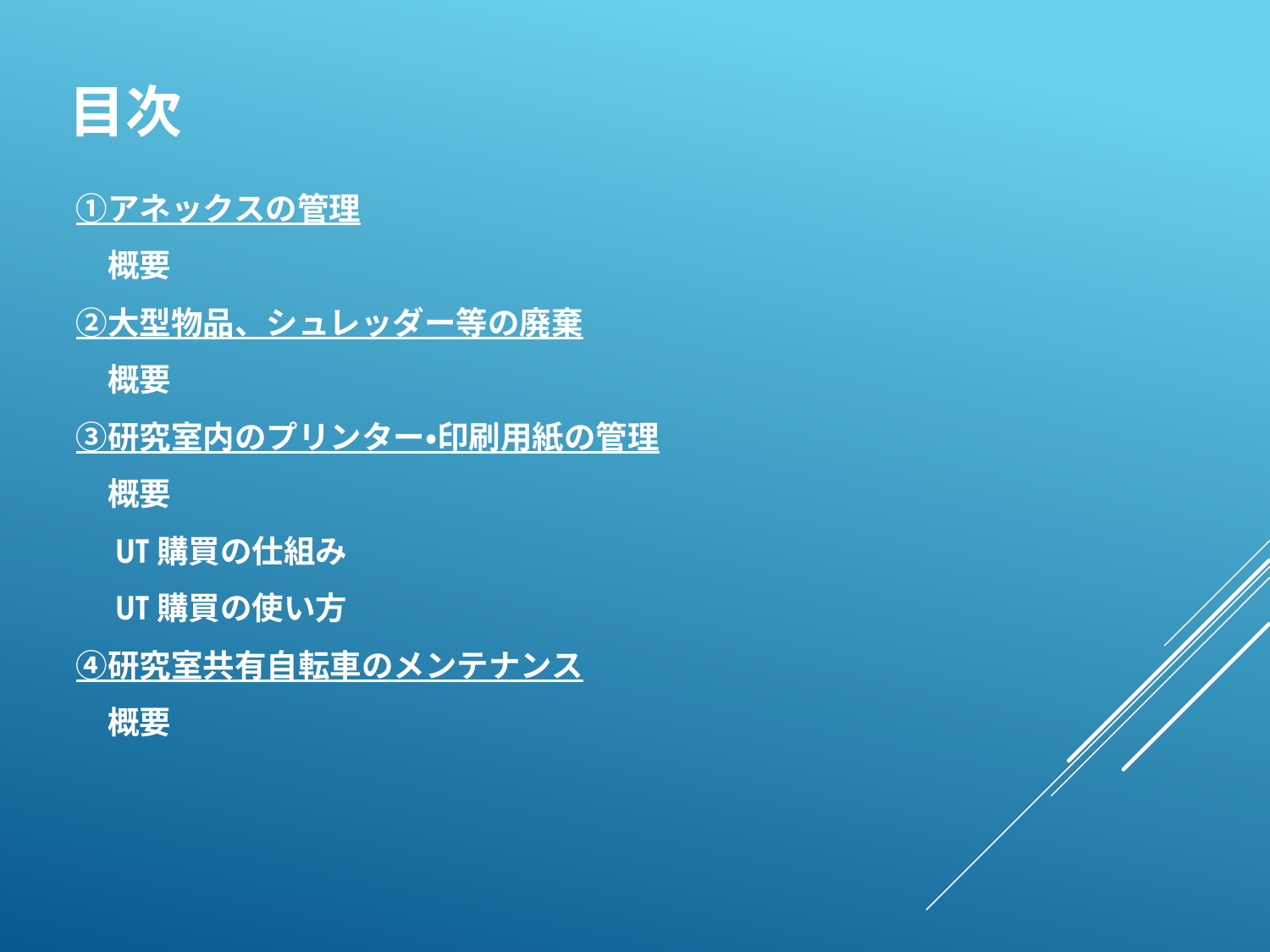

# 目次

　　①アネックスの管理
　　　概要
　　②大型物品、シュレッダー等の廃棄
　　　概要
　　③研究室内のプリンター・印刷用紙の管理
　　　概要
　　　UT購買の仕組み
　　　UT購買の使い方
　　④研究室共有自転車のメンテナンス
　　　概要